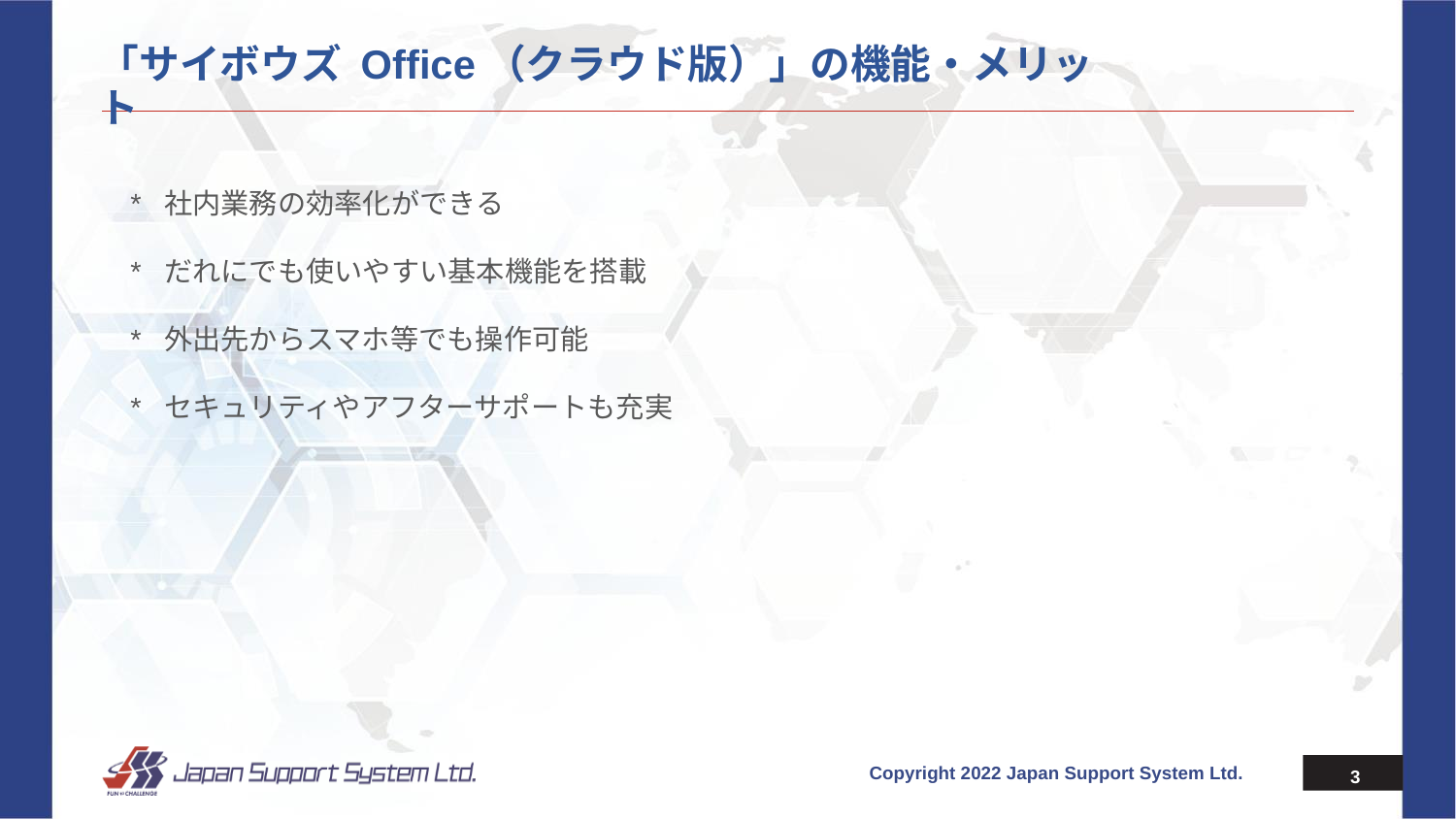

# 「サイボウズ Office（クラウド版）」の機能・メリット
*  社内業務の効率化ができる

*  だれにでも使いやすい基本機能を搭載

*  外出先からスマホ等でも操作可能

*  セキュリティやアフターサポートも充実

3